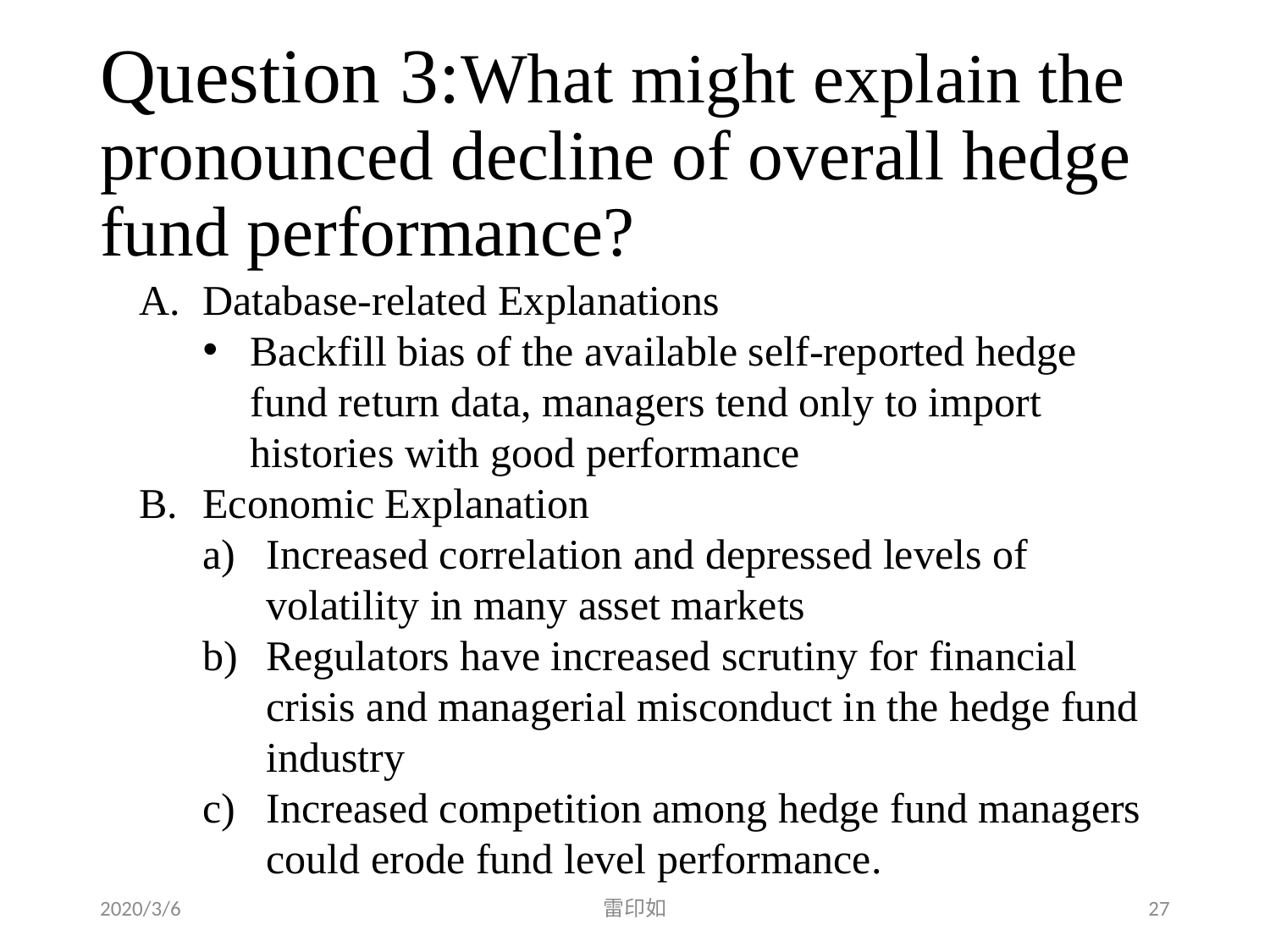

# Question 3:What might explain the pronounced decline of overall hedge fund performance?
Database-related Explanations
Backfill bias of the available self-reported hedge fund return data, managers tend only to import histories with good performance
Economic Explanation
Increased correlation and depressed levels of volatility in many asset markets
Regulators have increased scrutiny for financial crisis and managerial misconduct in the hedge fund industry
Increased competition among hedge fund managers could erode fund level performance.
2020/3/6
雷印如
27